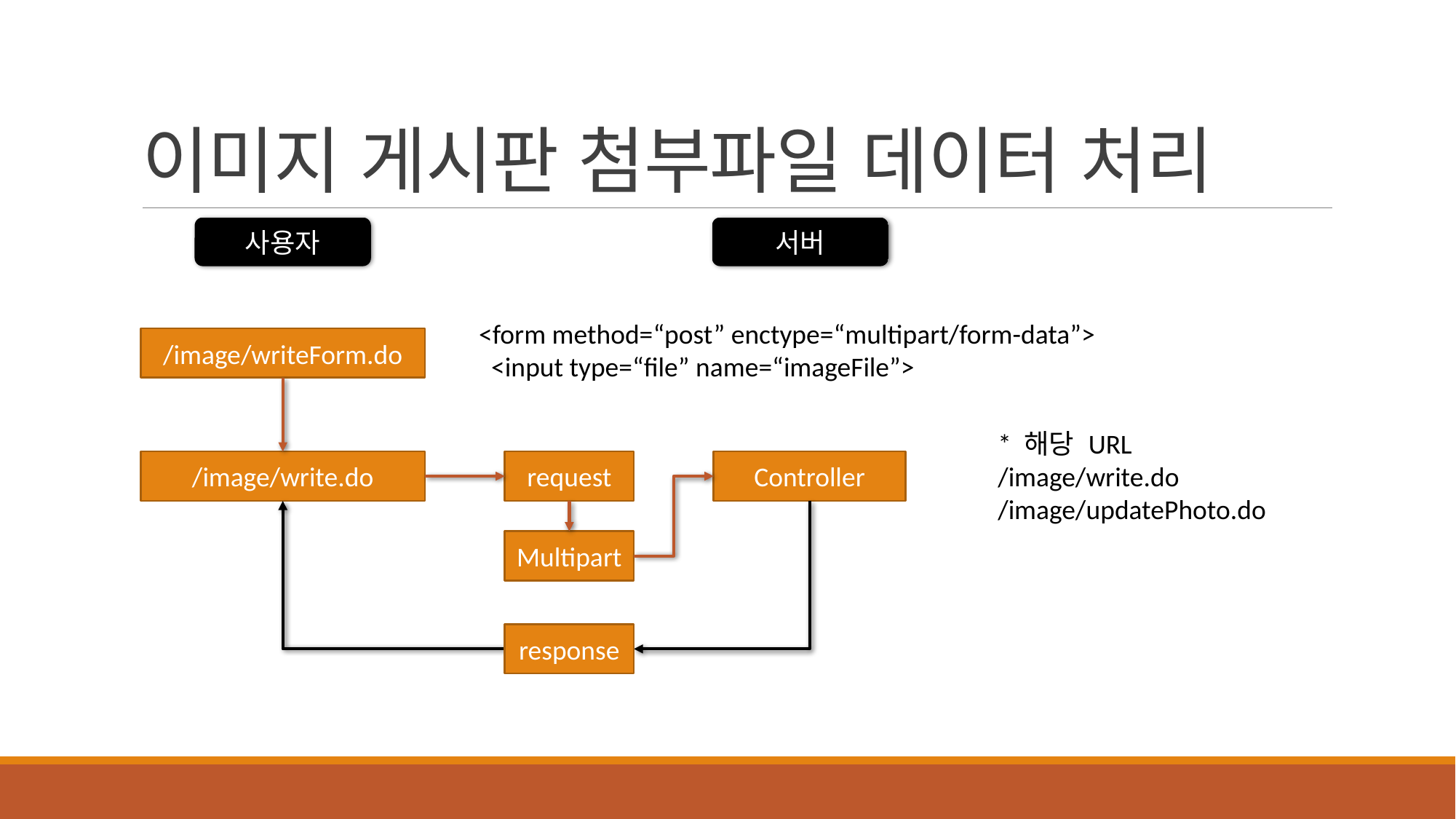

# 이미지 게시판 첨부파일 데이터 처리
사용자
서버
<form method=“post” enctype=“multipart/form-data”>
  <input type=“file” name=“imageFile”>
/image/writeForm.do
* 해당 URL
/image/write.do
/image/updatePhoto.do
/image/write.do
request
Controller
Multipart
response